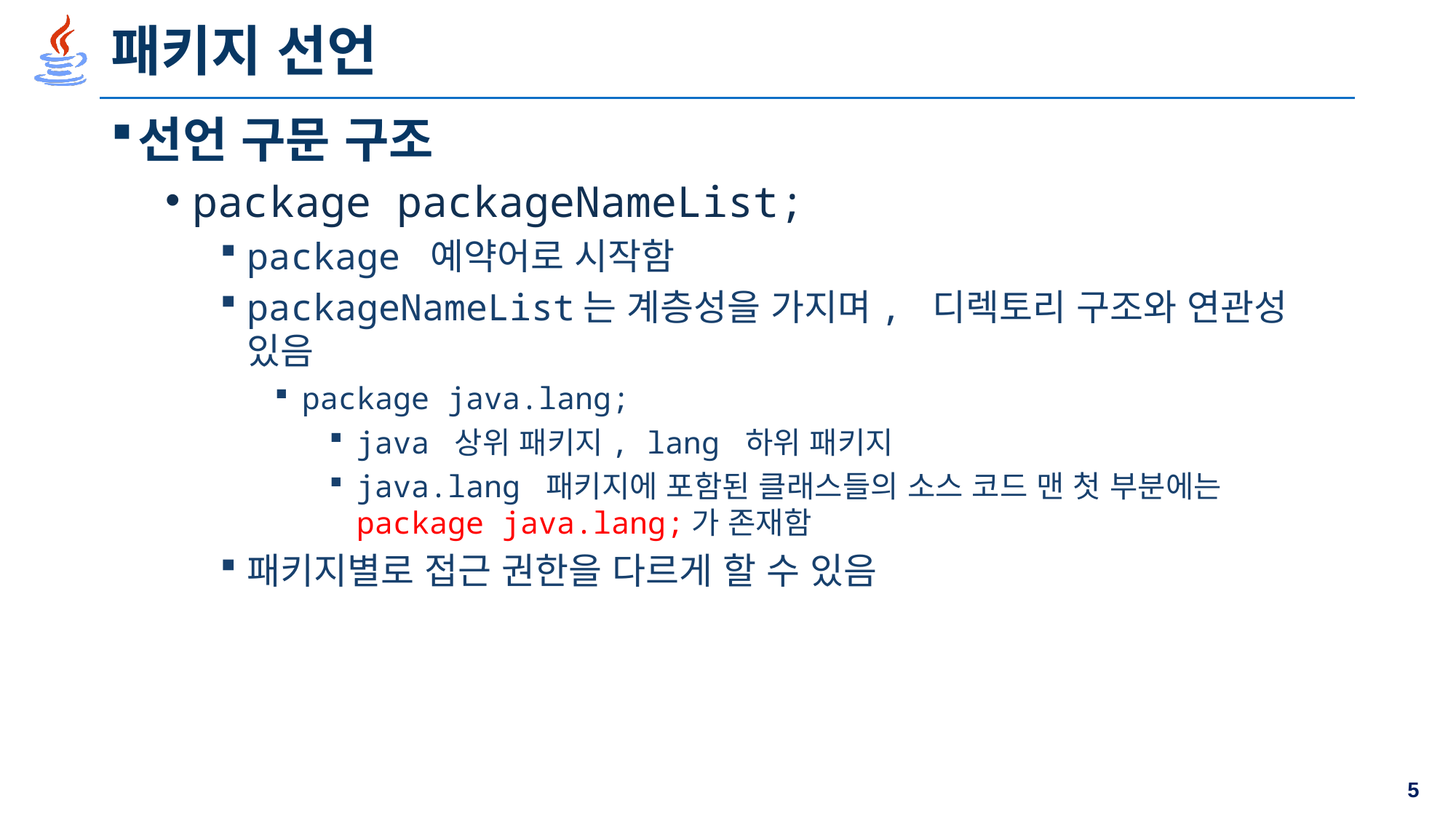

# 패키지 선언
선언 구문 구조
package packageNameList;
package 예약어로 시작함
packageNameList는 계층성을 가지며, 디렉토리 구조와 연관성 있음
package java.lang;
java 상위 패키지, lang 하위 패키지
java.lang 패키지에 포함된 클래스들의 소스 코드 맨 첫 부분에는 package java.lang;가 존재함
패키지별로 접근 권한을 다르게 할 수 있음

5